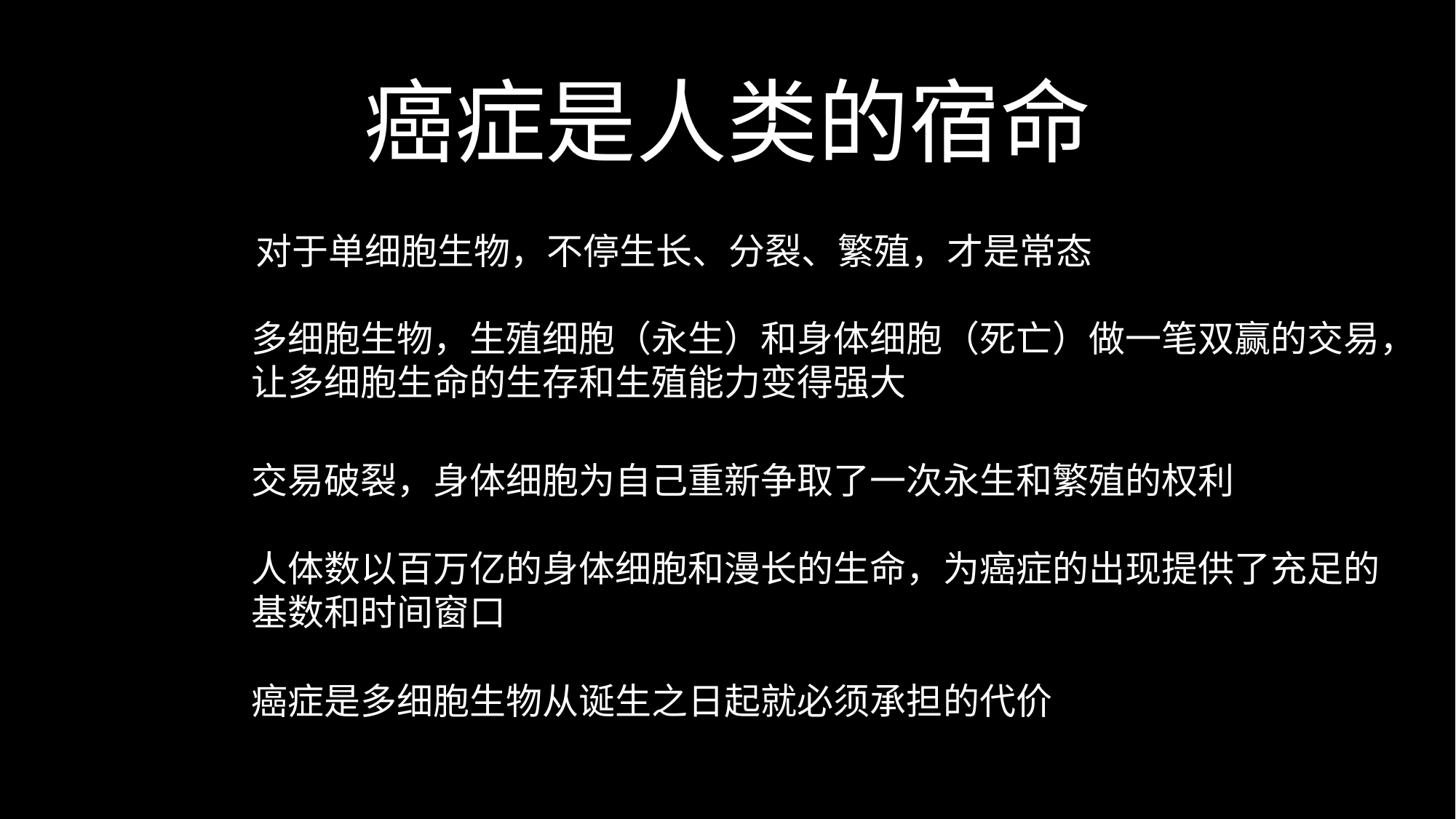

# 癌症是人类的宿命
对于单细胞生物，不停生长、分裂、繁殖，才是常态
多细胞生物，生殖细胞（永生）和身体细胞（死亡）做一笔双赢的交易，让多细胞生命的生存和生殖能力变得强大
交易破裂，身体细胞为自己重新争取了一次永生和繁殖的权利
人体数以百万亿的身体细胞和漫长的生命，为癌症的出现提供了充足的基数和时间窗口
癌症是多细胞生物从诞生之日起就必须承担的代价